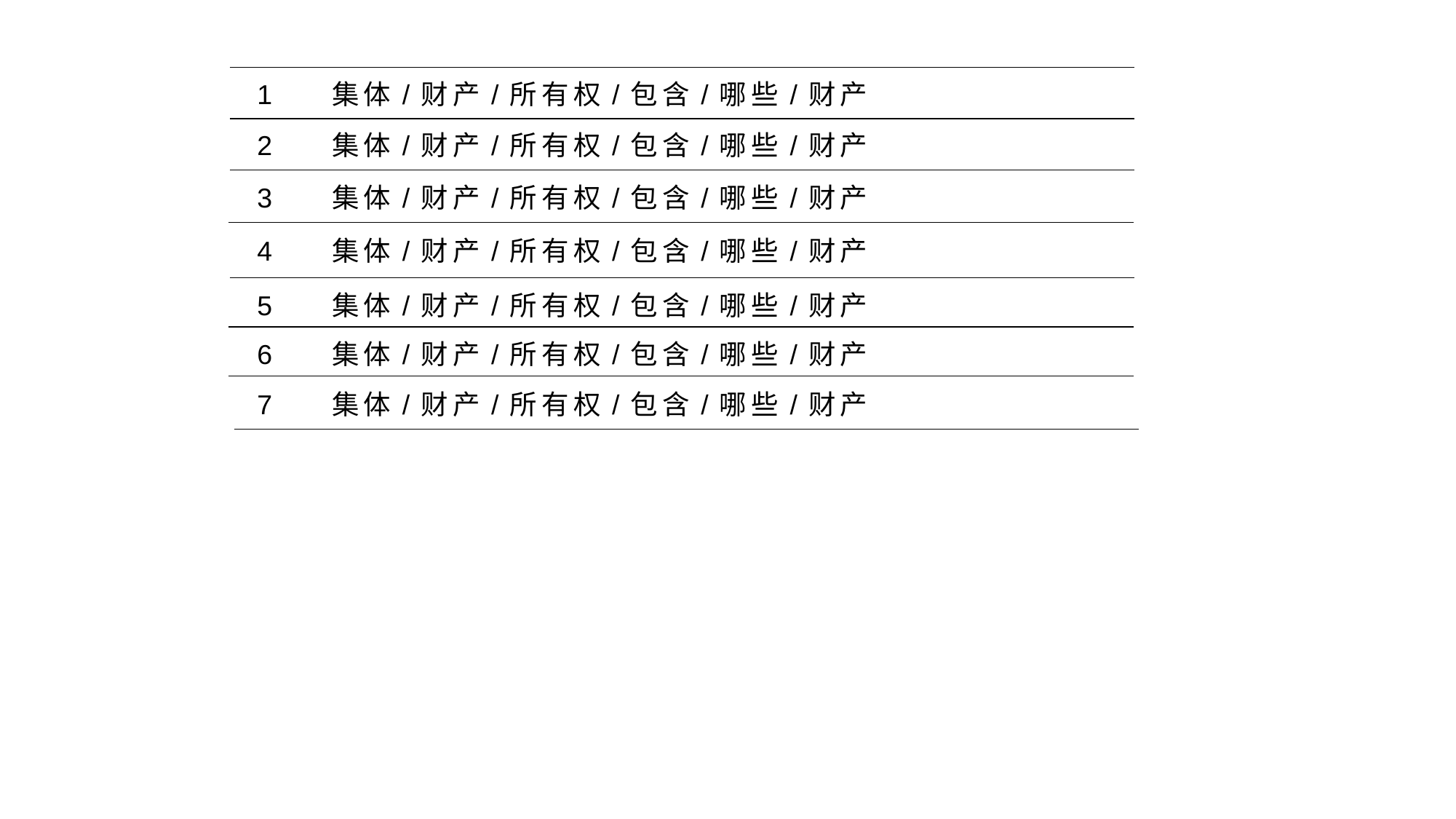

1    集体/财产/所有权/包含/哪些/财产
2    集体/财产/所有权/包含/哪些/财产
3    集体/财产/所有权/包含/哪些/财产
4    集体/财产/所有权/包含/哪些/财产
5    集体/财产/所有权/包含/哪些/财产
6    集体/财产/所有权/包含/哪些/财产
7    集体/财产/所有权/包含/哪些/财产